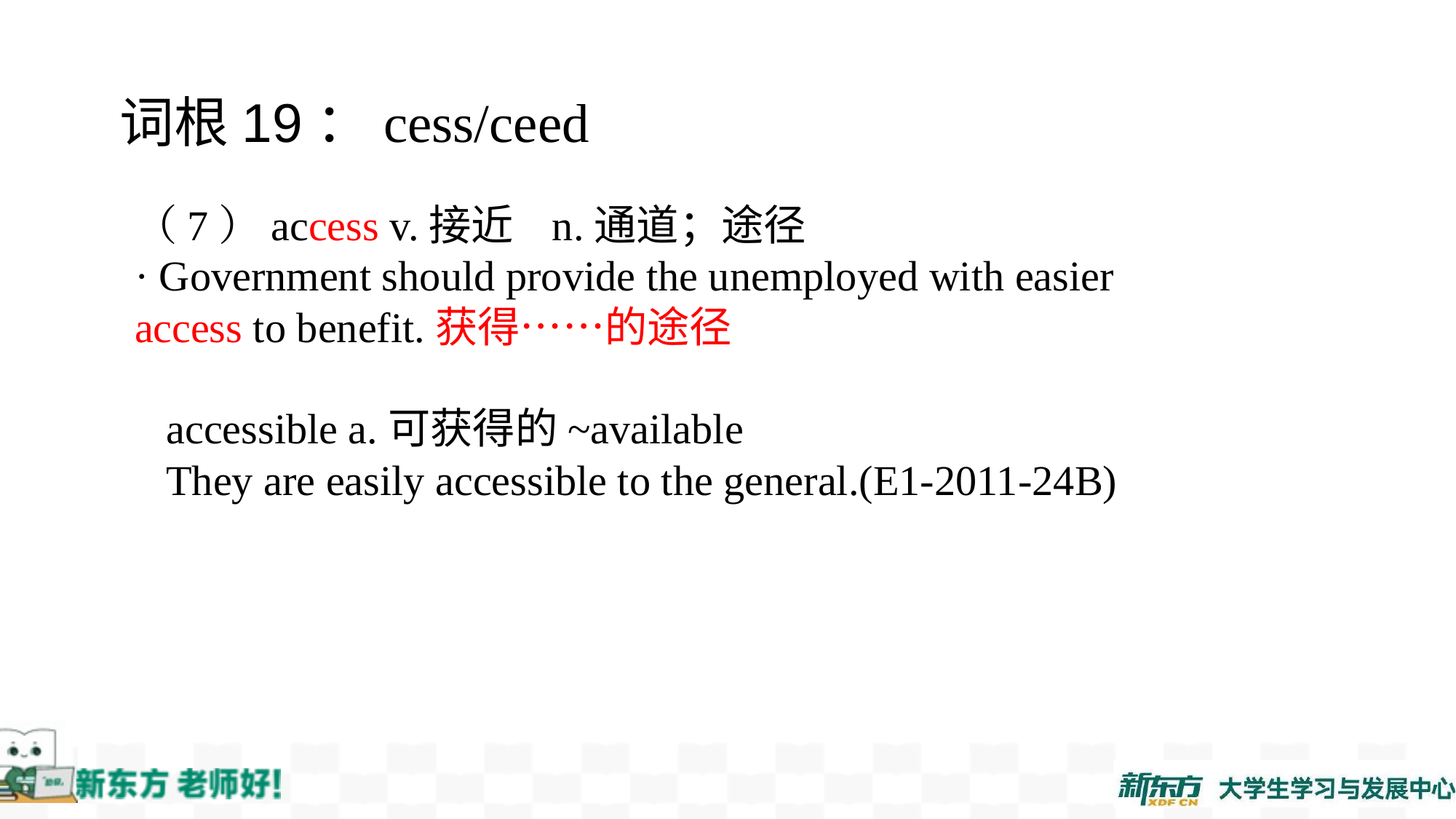

词根19：cess/ceed
（7）access v.接近   n.通道；途径
· Government should provide the unemployed with easier access to benefit.获得……的途径

   accessible a.可获得的~available
   They are easily accessible to the general.(E1-2011-24B)